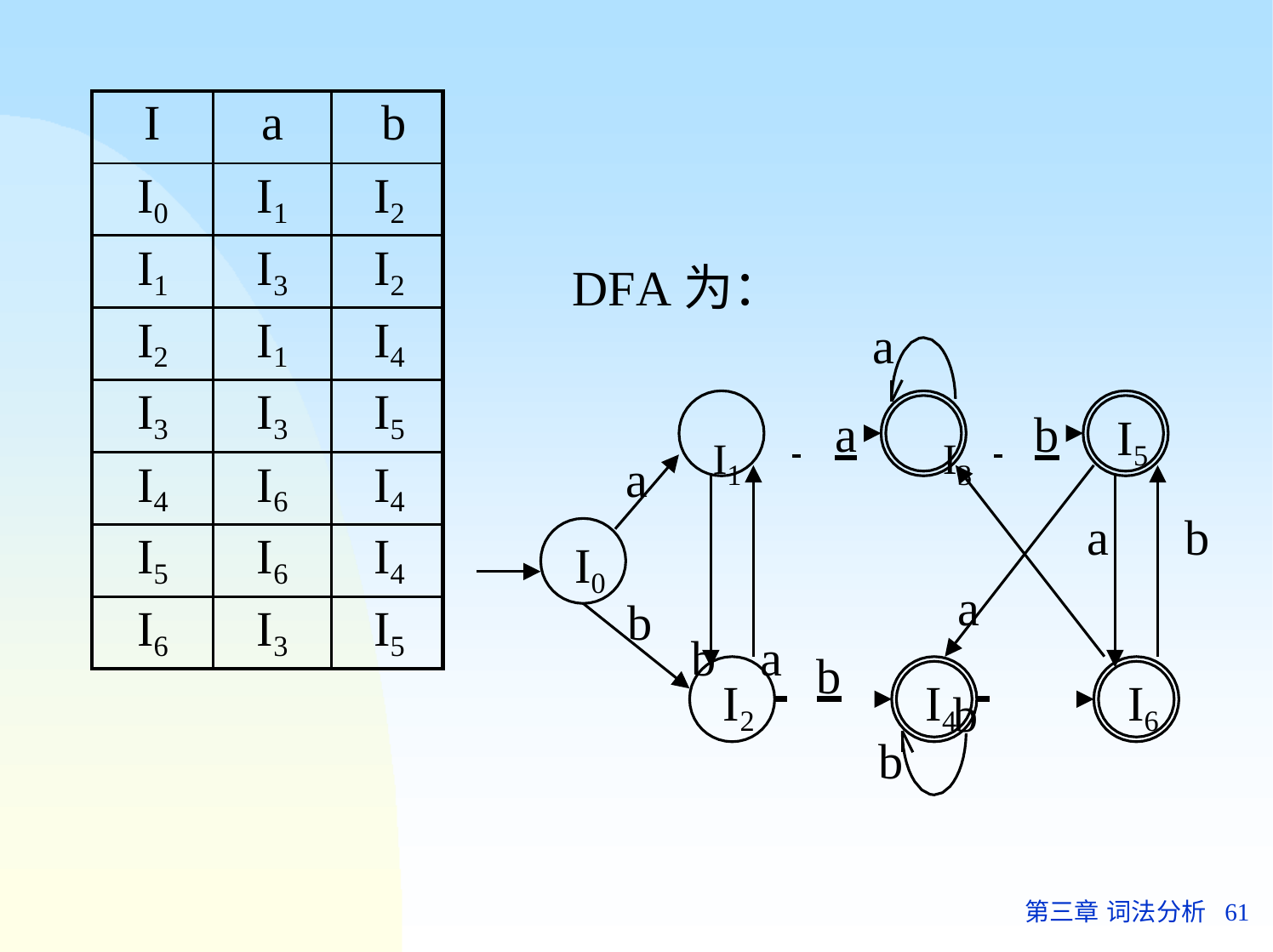

| I | a | b |
| --- | --- | --- |
| I0 | I1 | I2 |
| I1 | I3 | I2 |
| I2 | I1 | I4 |
| I3 | I3 | I5 |
| I4 | I6 | I4 |
| I5 | I6 | I4 |
| I6 | I3 | I5 |
DFA为：
a

I1	 	a		I3	 	b
a
b	a
b

I5

a

a	b

I0
b
 	b

I2
I4
I6
b
第三章 词法分析	61